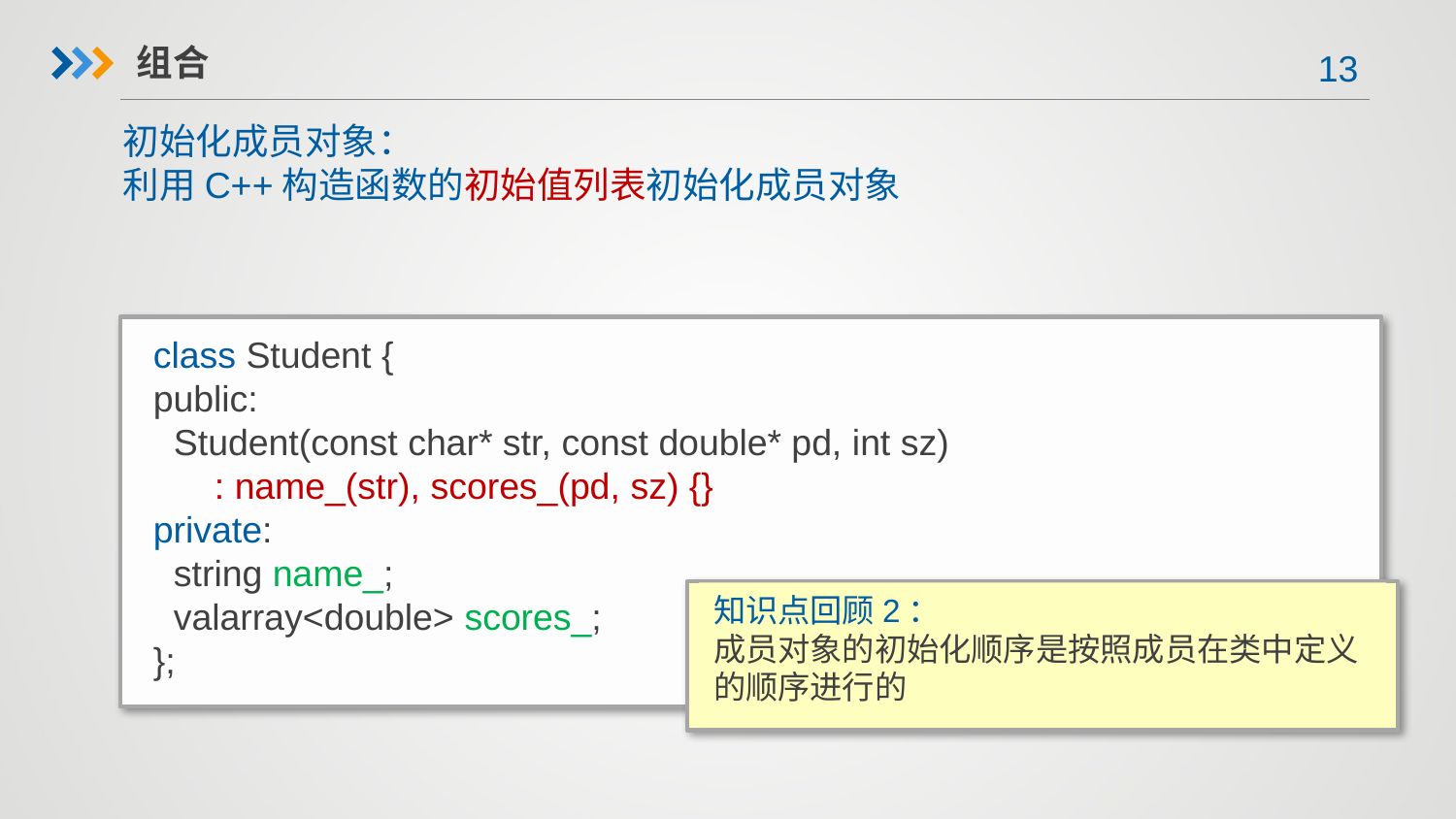

组合
初始化成员对象：
利用C++构造函数的初始值列表初始化成员对象

class Student {
public:
  Student(const char* str, const double* pd, int sz)
      : name_(str), scores_(pd, sz) {}
private:
  string name_;
  valarray<double> scores_;
};

知识点回顾2：
成员对象的初始化顺序是按照成员在类中定义的顺序进行的